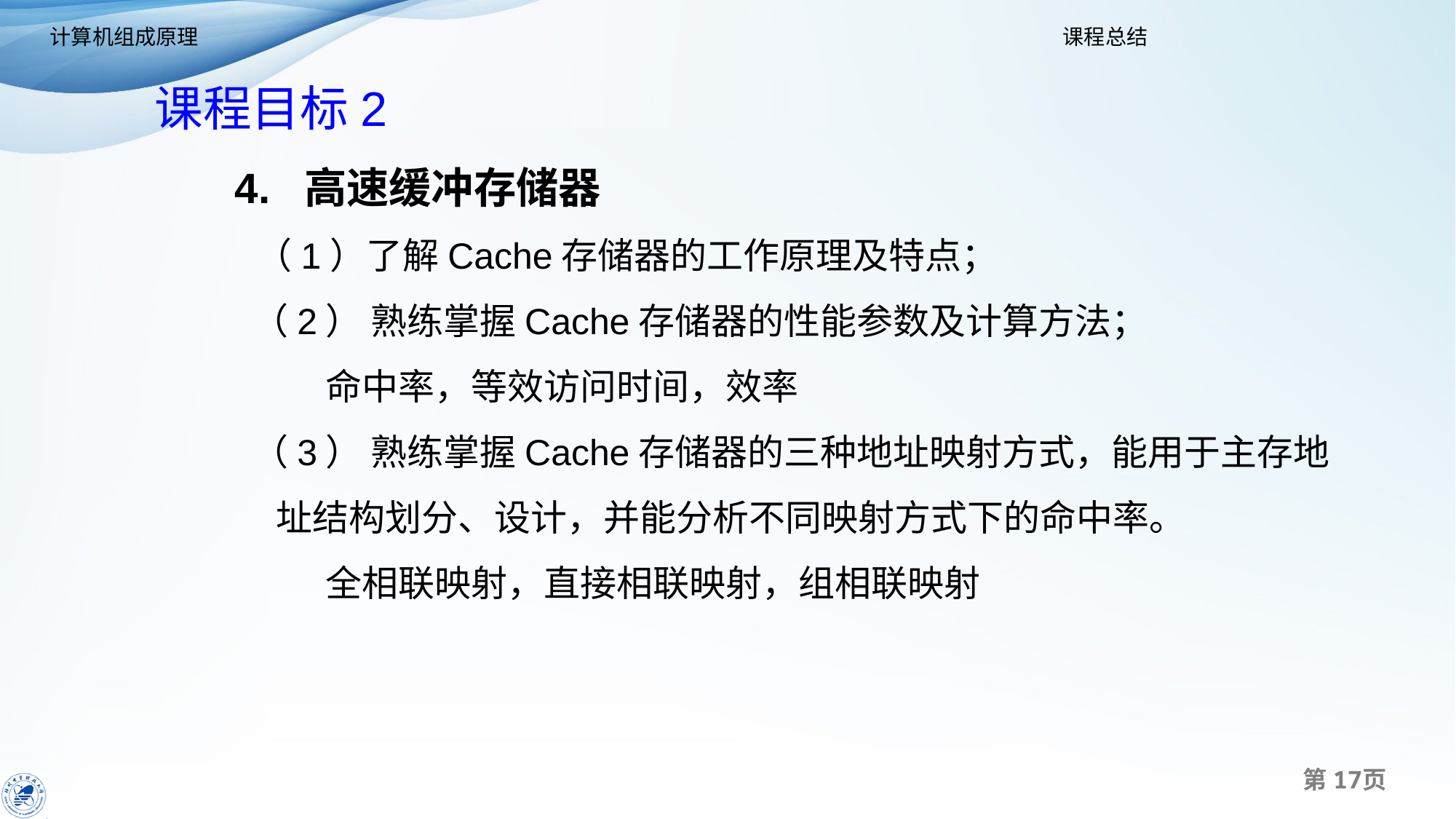

课程目标2
4.  高速缓冲存储器
  （1）了解Cache存储器的工作原理及特点；
 （2） 熟练掌握Cache存储器的性能参数及计算方法；
          命中率，等效访问时间，效率
 （3） 熟练掌握Cache存储器的三种地址映射方式，能用于主存地址结构划分、设计，并能分析不同映射方式下的命中率。
          全相联映射，直接相联映射，组相联映射